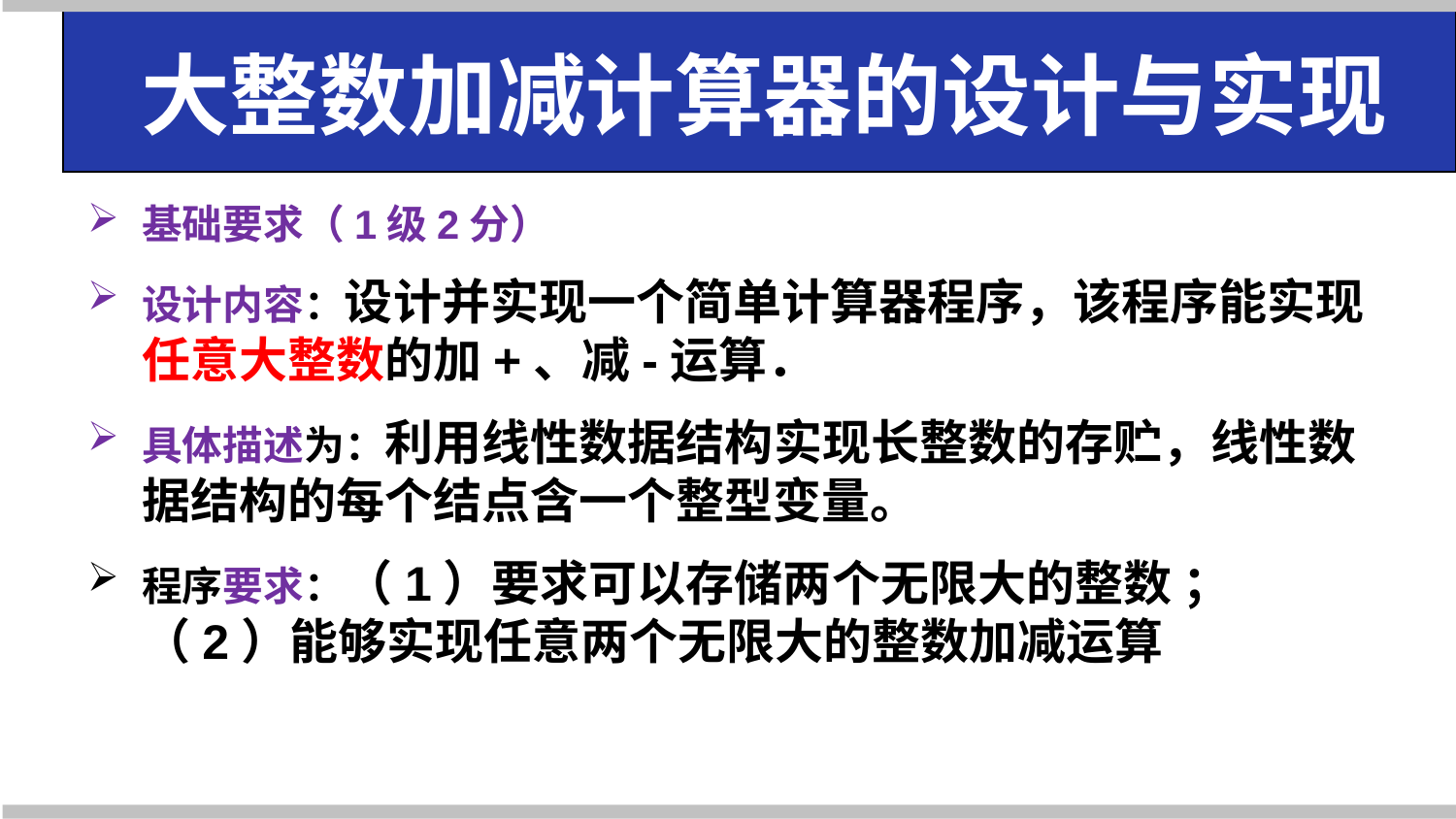

# 大整数加减计算器的设计与实现
基础要求（1级2分）
设计内容：设计并实现一个简单计算器程序，该程序能实现任意大整数的加+、减-运算．
具体描述为：利用线性数据结构实现长整数的存贮，线性数据结构的每个结点含一个整型变量。
程序要求：（1）要求可以存储两个无限大的整数 ；（2）能够实现任意两个无限大的整数加减运算